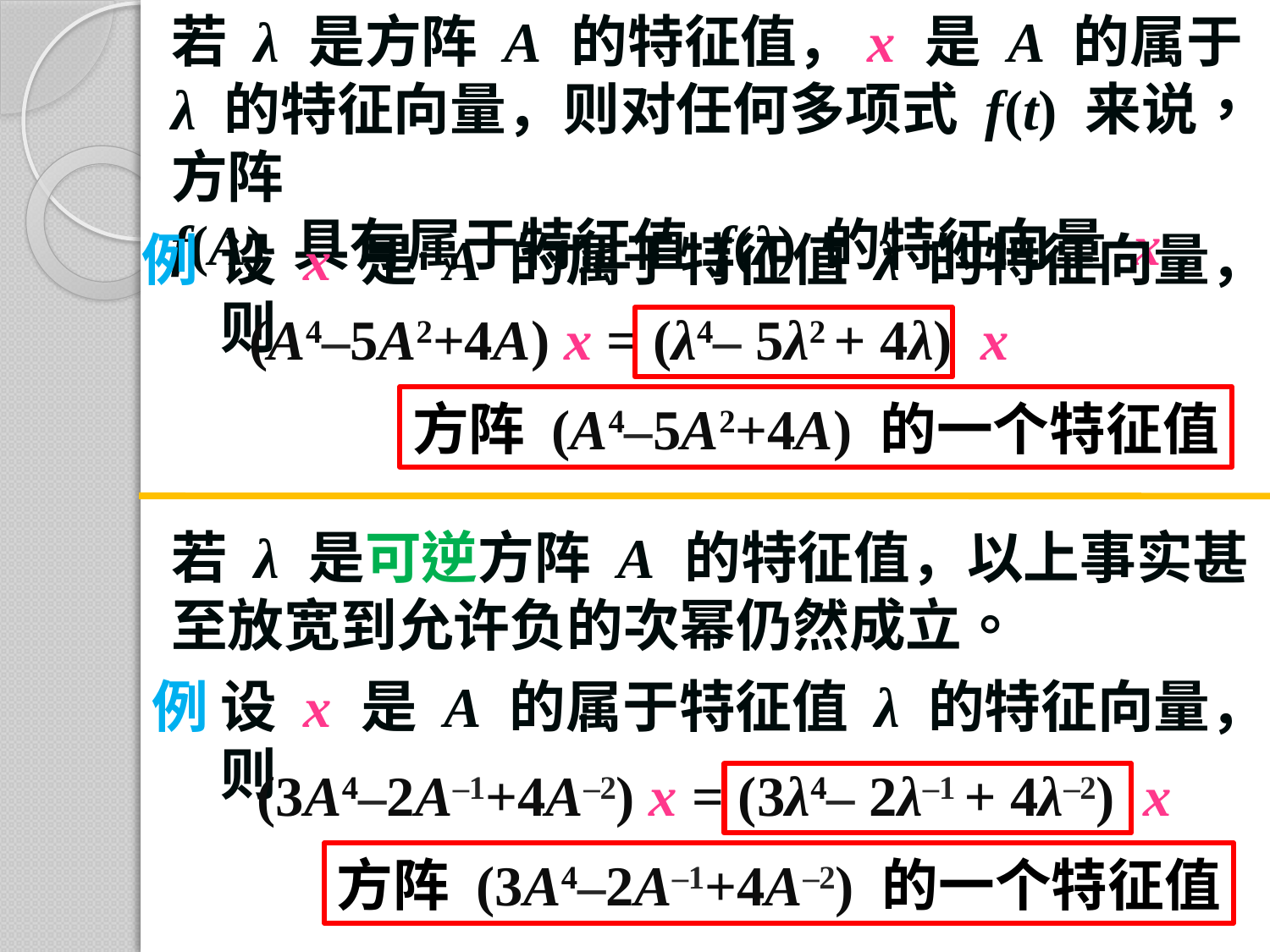

若 λ 是方阵 A 的特征值，x 是 A 的属于 λ 的特征向量，则对任何多项式 f(t) 来说，方阵
f(A) 具有属于特征值 f(λ) 的特征向量 x .
例
设 x 是 A 的属于特征值 λ 的特征向量，则
(A4–5A2+4A) x = (λ4– 5λ2 + 4λ)  x

方阵 (A4–5A2+4A) 的一个特征值
若 λ 是可逆方阵 A 的特征值，以上事实甚至放宽到允许负的次幂仍然成立。
例
设 x 是 A 的属于特征值 λ 的特征向量，则
(3A4–2A–1+4A–2) x = (3λ4– 2λ–1 + 4λ–2)  x

方阵 (3A4–2A–1+4A–2) 的一个特征值